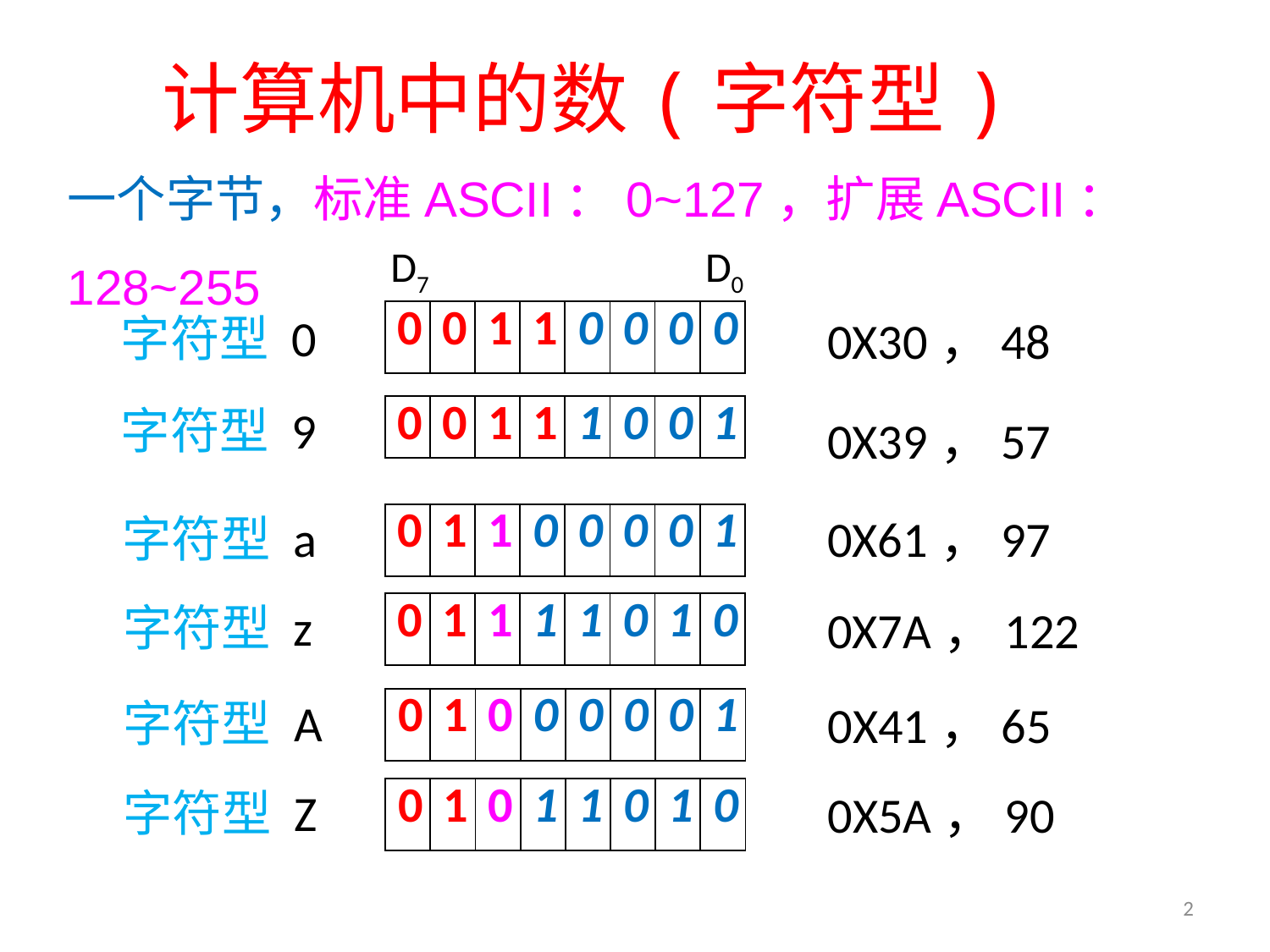

# 计算机中的数(字符型)
一个字节，标准ASCII：0~127，扩展ASCII：128~255
D7                             D0
字符型 0
| 0 | 0 | 1 | 1 | 0 | 0 | 0 | 0 |
| --- | --- | --- | --- | --- | --- | --- | --- |
0X30，48
字符型 9
| 0 | 0 | 1 | 1 | 1 | 0 | 0 | 1 |
| --- | --- | --- | --- | --- | --- | --- | --- |
0X39，57
字符型 a
0X61，97
| 0 | 1 | 1 | 0 | 0 | 0 | 0 | 1 |
| --- | --- | --- | --- | --- | --- | --- | --- |
字符型 z
| 0 | 1 | 1 | 1 | 1 | 0 | 1 | 0 |
| --- | --- | --- | --- | --- | --- | --- | --- |
0X7A，122
字符型 A
0X41，65
| 0 | 1 | 0 | 0 | 0 | 0 | 0 | 1 |
| --- | --- | --- | --- | --- | --- | --- | --- |
字符型 Z
0X5A，90
| 0 | 1 | 0 | 1 | 1 | 0 | 1 | 0 |
| --- | --- | --- | --- | --- | --- | --- | --- |
2